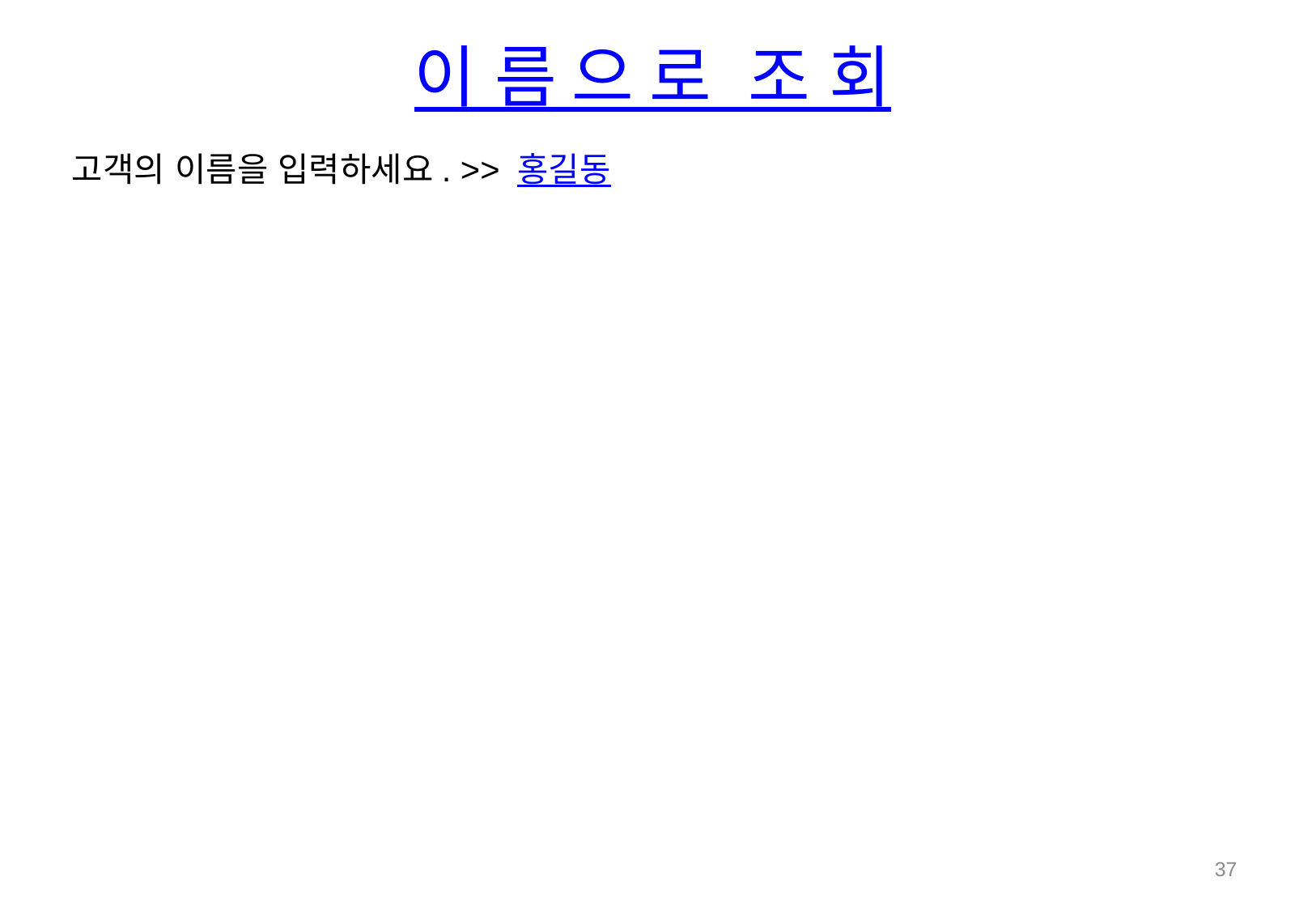

이 름 으 로  조 회
고객의 이름을 입력하세요. >> 홍길동

37